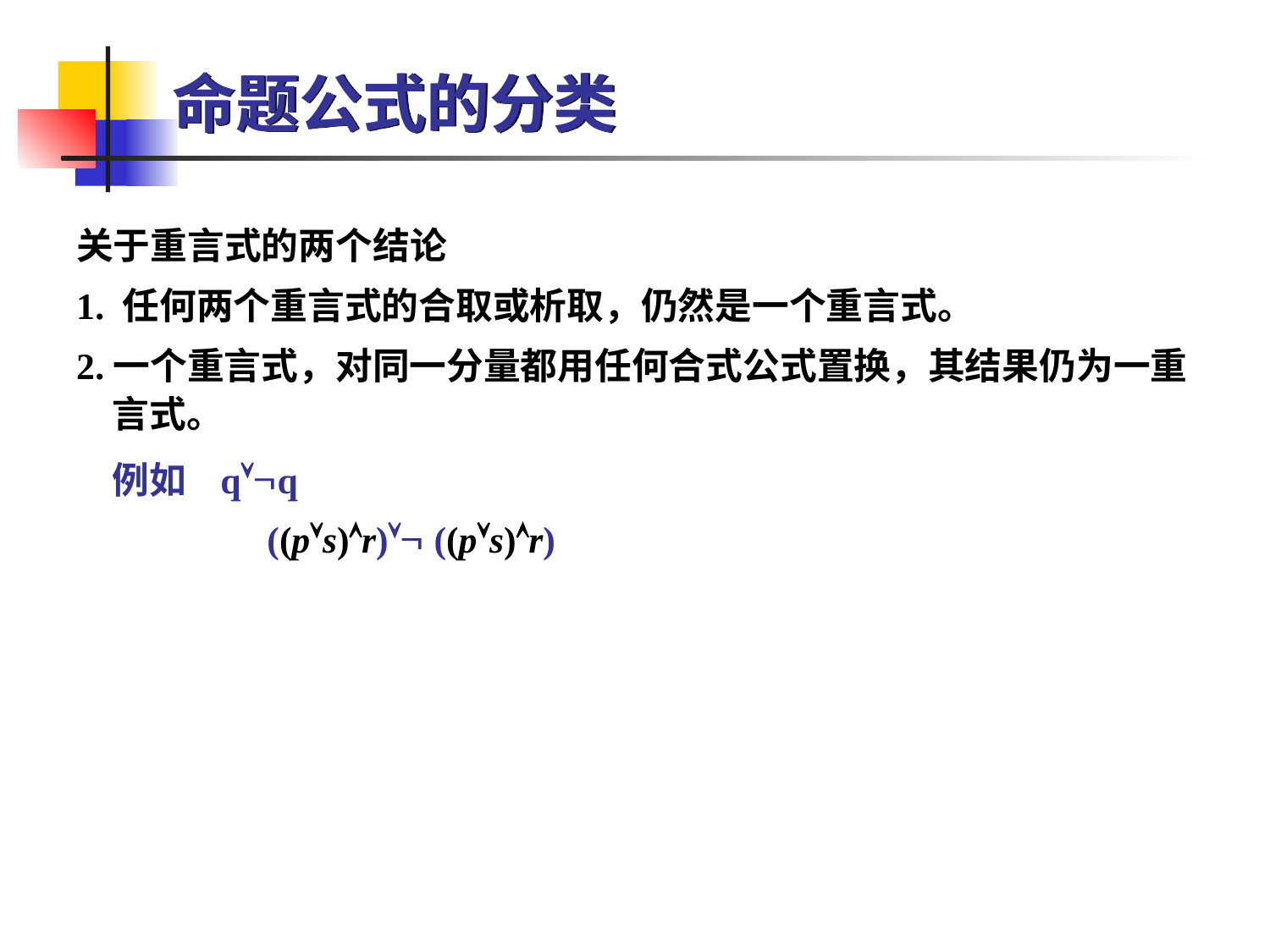

# 命题公式的分类
关于重言式的两个结论
1. 任何两个重言式的合取或析取，仍然是一个重言式。
2.一个重言式，对同一分量都用任何合式公式置换，其结果仍为一重言式。
	例如   q∨¬q
		   ((p∨s)∧r)∨¬ ((p∨s)∧r)